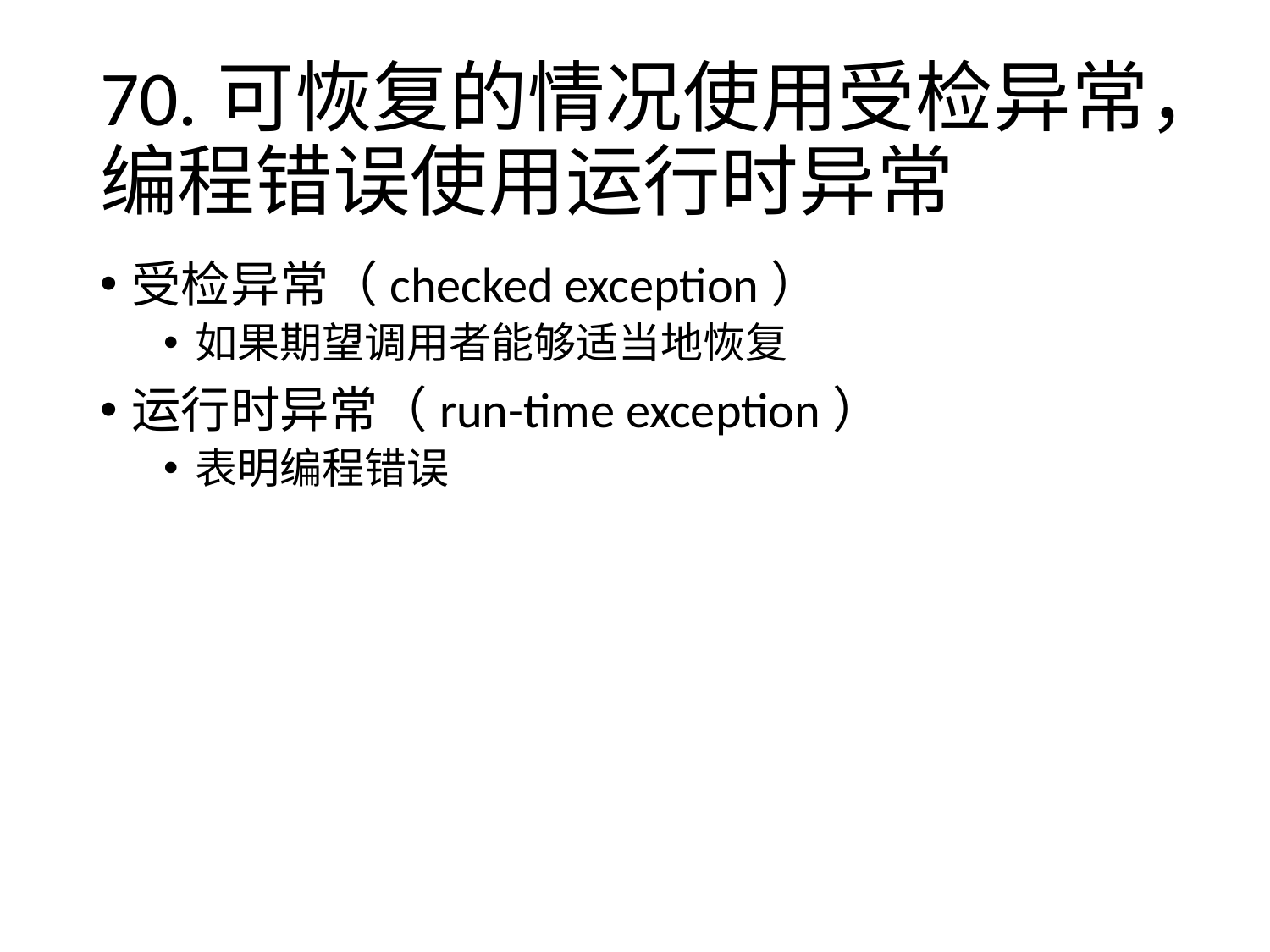

# 70.可恢复的情况使用受检异常，编程错误使用运行时异常
受检异常（checked exception）
如果期望调用者能够适当地恢复
运行时异常（run-time exception）
表明编程错误